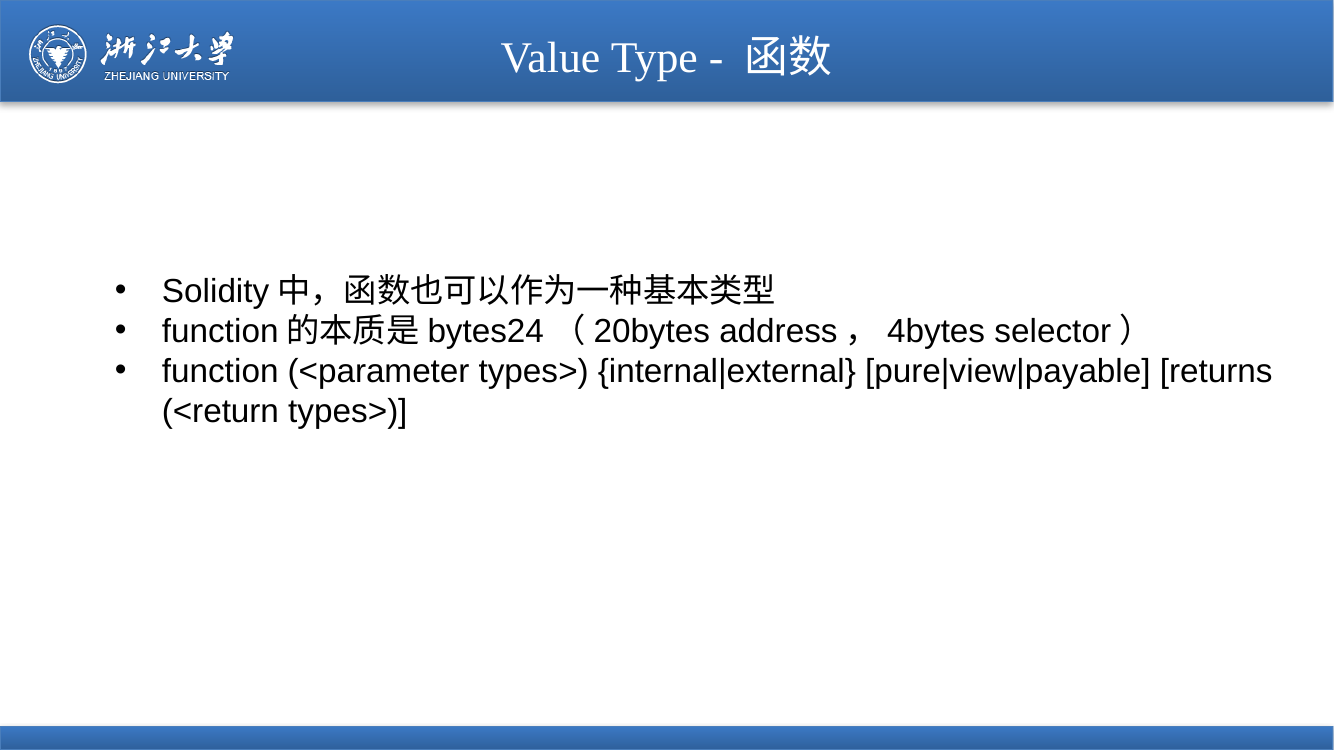

# Value Type - 函数
Solidity中，函数也可以作为一种基本类型
function的本质是bytes24（20bytes address，4bytes selector）
function (<parameter types>) {internal|external} [pure|view|payable] [returns (<return types>)]